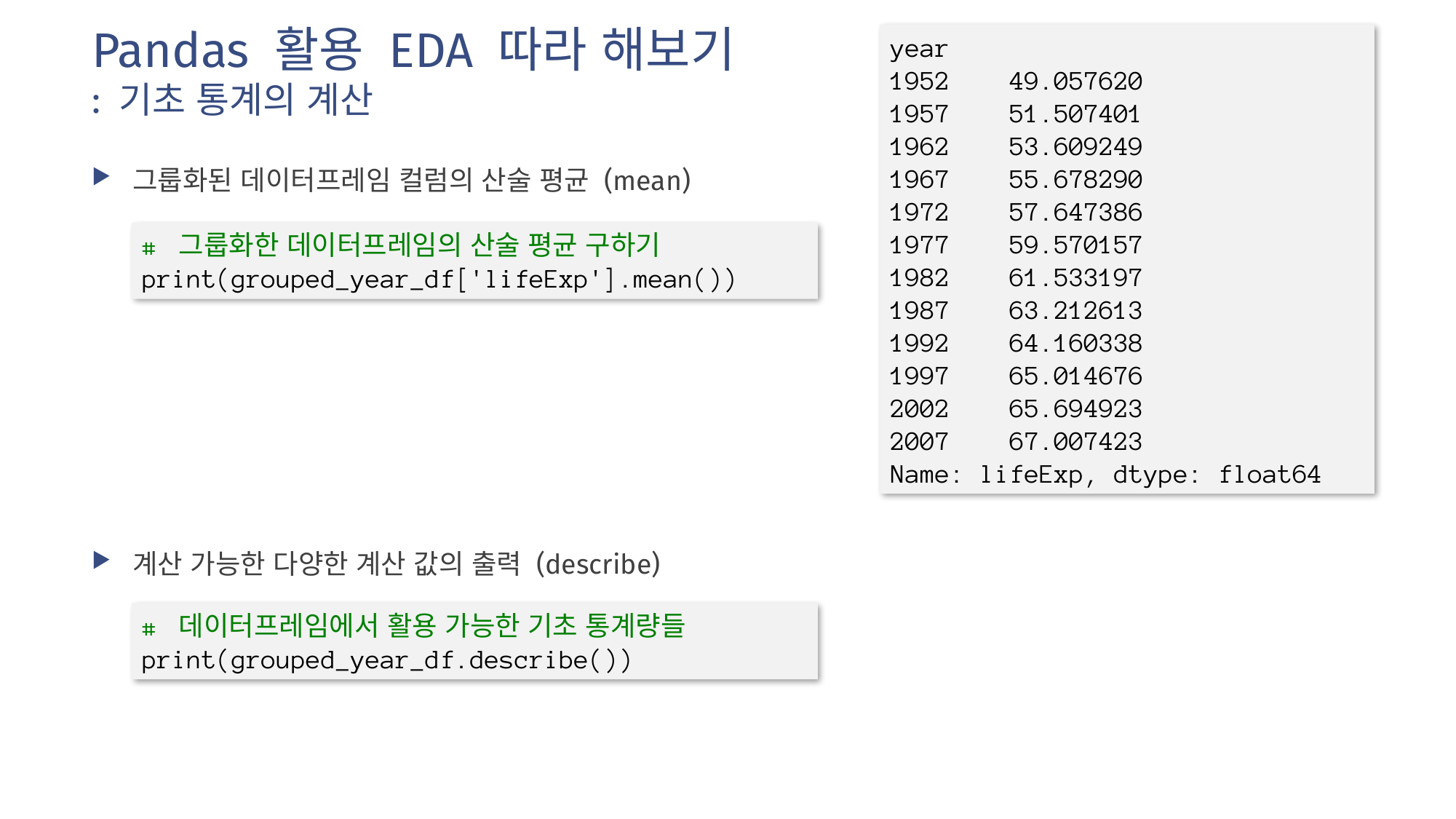

# Pandas 활용 EDA 따라 해보기 : 기초 통계의 계산
year
1952    49.057620
1957    51.507401
1962    53.609249
1967    55.678290
1972    57.647386
1977    59.570157
1982    61.533197
1987    63.212613
1992    64.160338
1997    65.014676
2002    65.694923
2007    67.007423
Name: lifeExp, dtype: float64
그룹화된 데이터프레임 컬럼의 산술 평균 (mean)

계산 가능한 다양한 계산 값의 출력 (describe)

# 그룹화한 데이터프레임의 산술 평균 구하기
print(grouped_year_df['lifeExp'].mean())
# 데이터프레임에서 활용 가능한 기초 통계량들
print(grouped_year_df.describe())